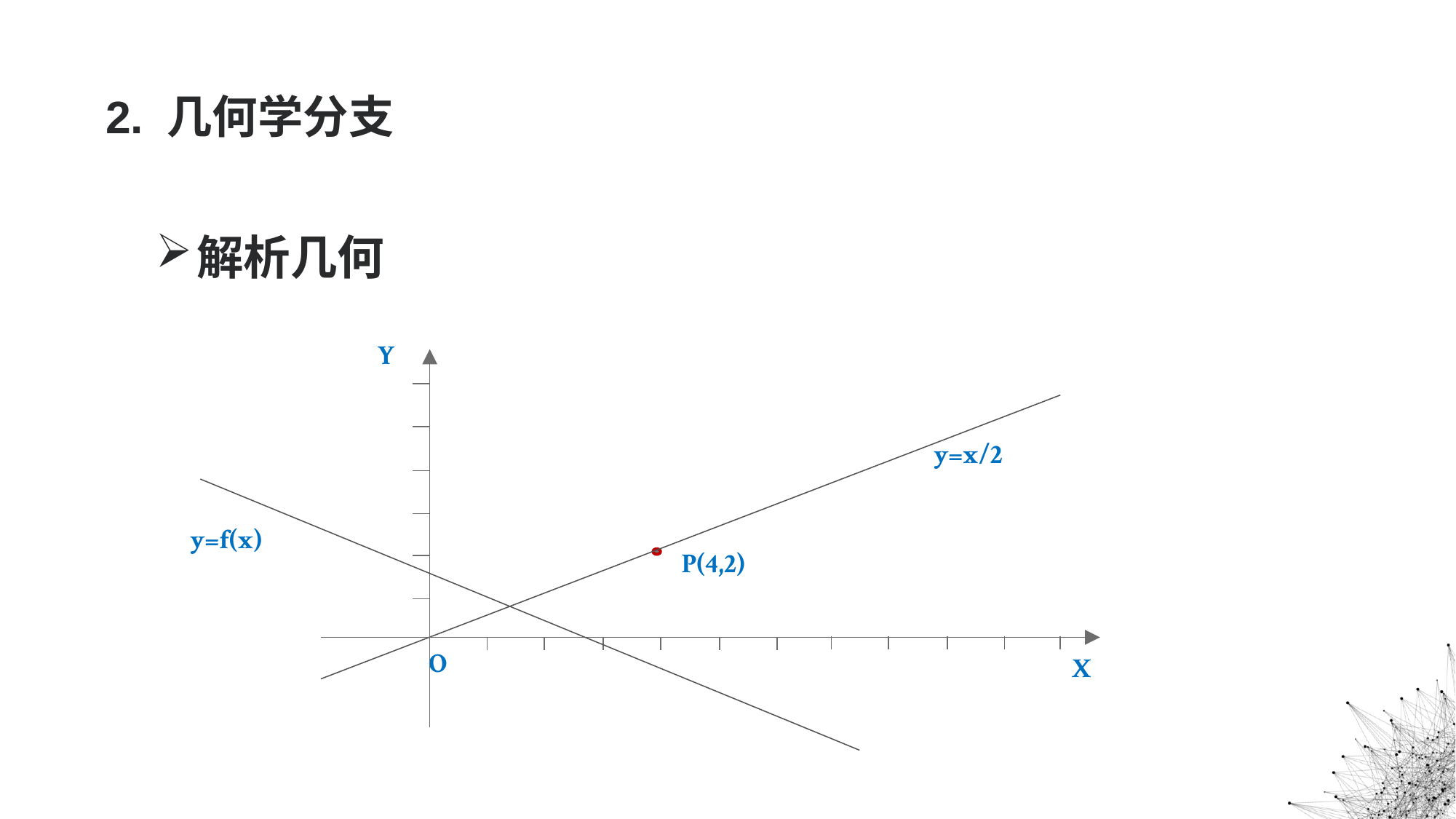

# 2. 几何学分支
解析几何

Y
y=x/2
y=f(x)
P(4,2)

O
X